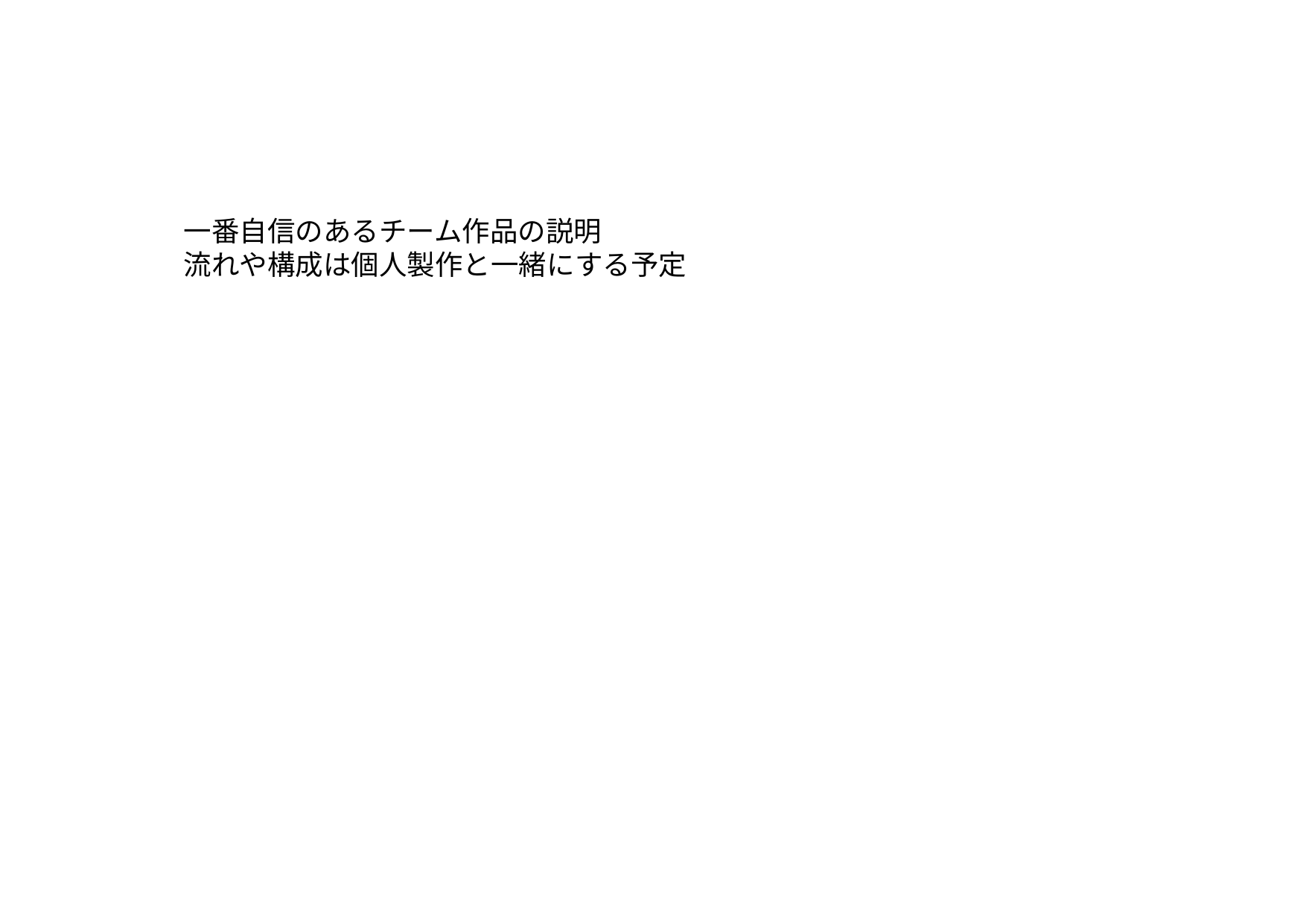

一番自信のあるチーム作品の説明
流れや構成は個人製作と一緒にする予定